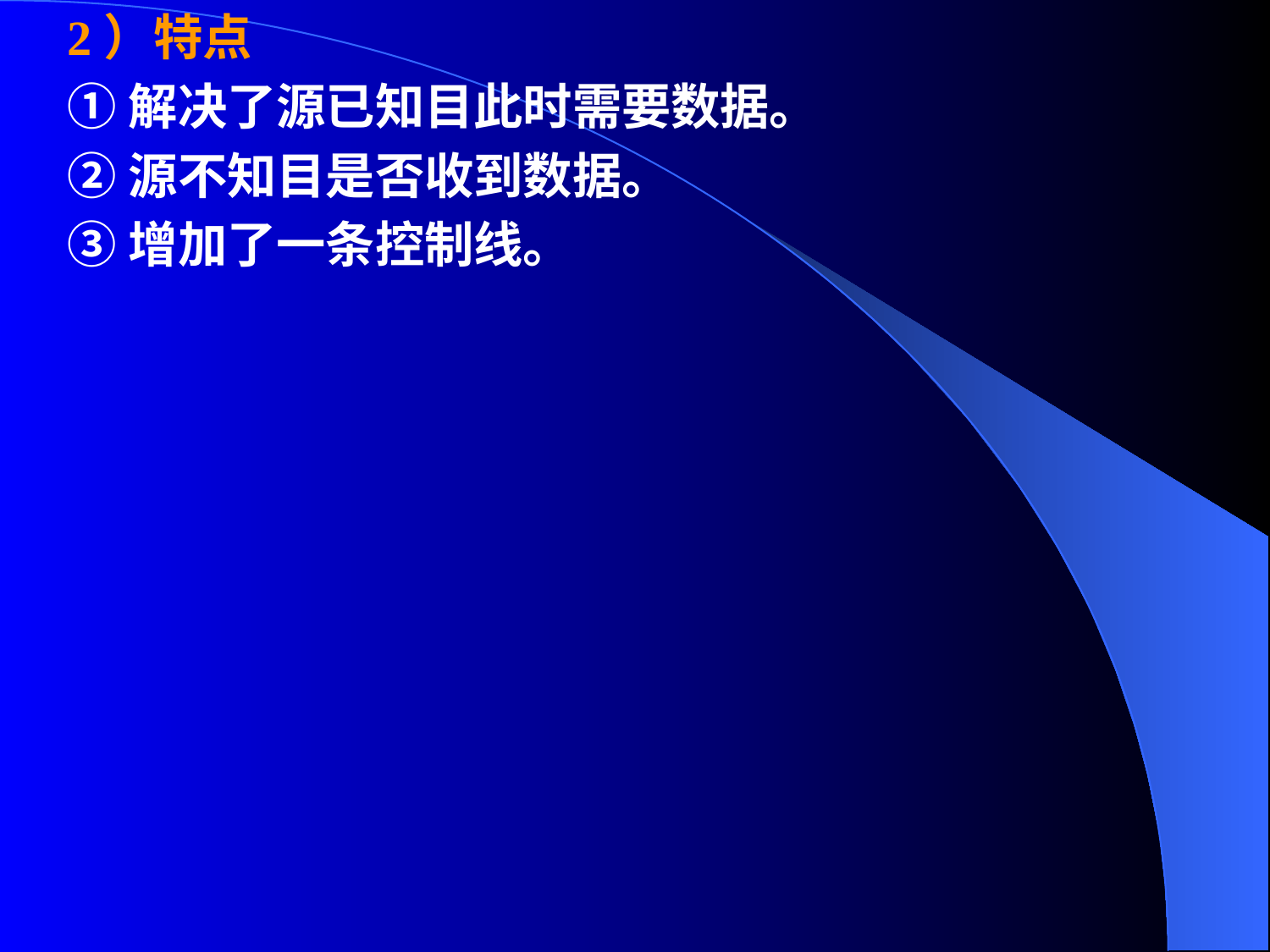

2）特点
①解决了源已知目此时需要数据。
②源不知目是否收到数据。
③增加了一条控制线。
30